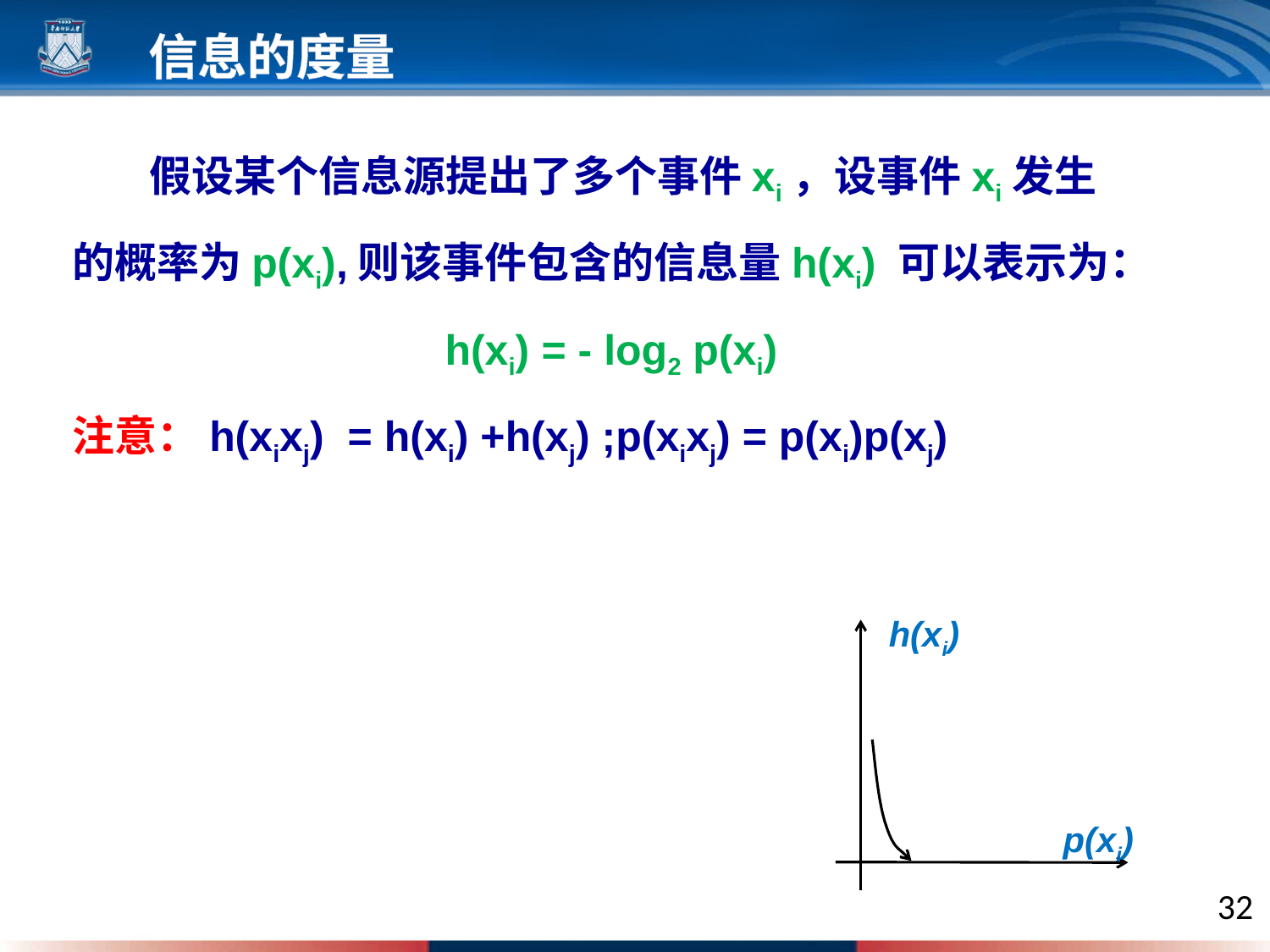

信息的度量
       假设某个信息源提出了多个事件xi，设事件xi发生的概率为p(xi),则该事件包含的信息量h(xi) 可以表示为：
 h(xi) = - log2 p(xi)
注意：h(xixj)  = h(xi) +h(xj) ;p(xixj) = p(xi)p(xj)
h(xi)

p(xi)